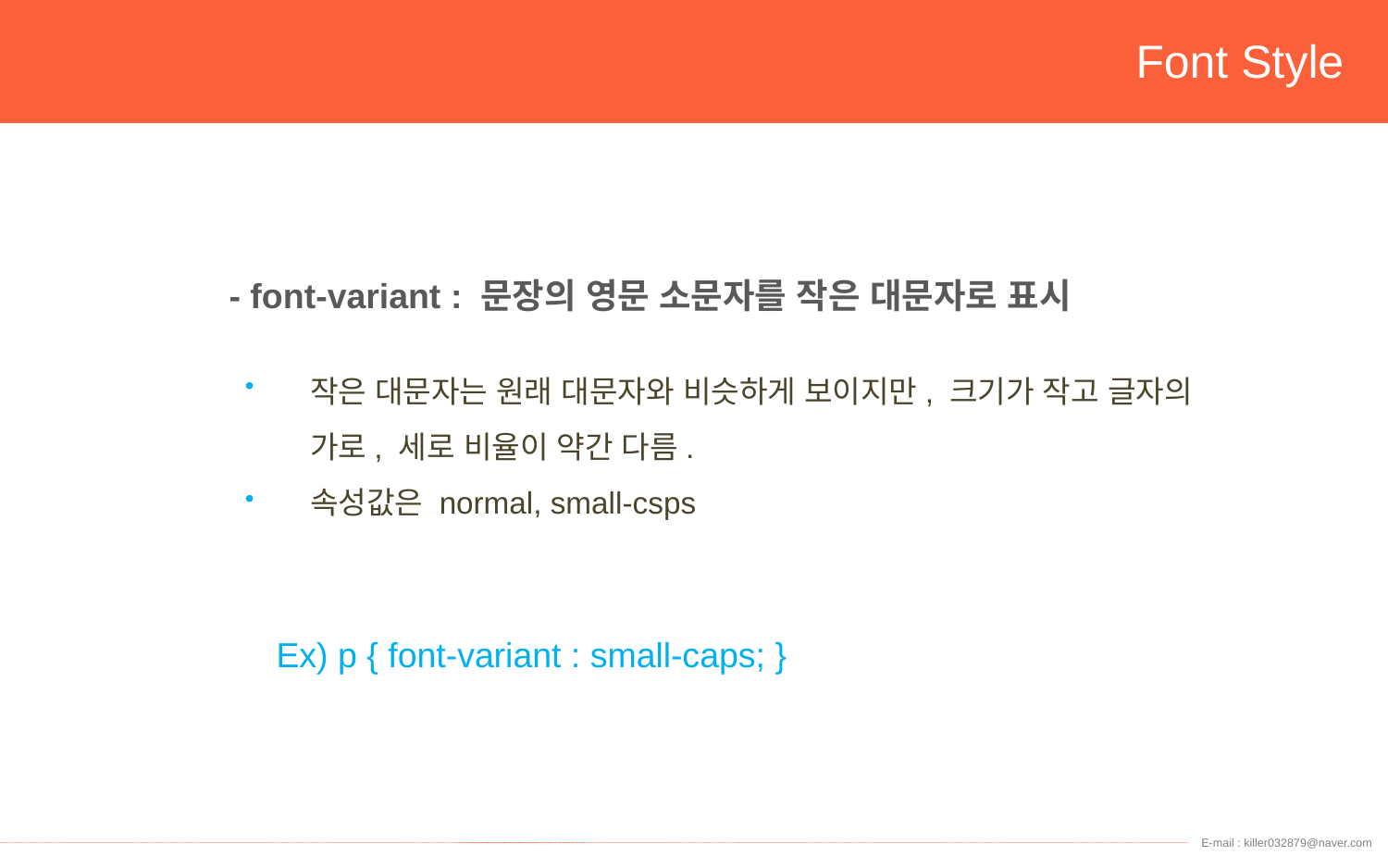

Font Style
- font-variant : 문장의 영문 소문자를 작은 대문자로 표시
작은 대문자는 원래 대문자와 비슷하게 보이지만, 크기가 작고 글자의
가로, 세로 비율이 약간 다름.
속성값은 normal, small-csps

Ex) p { font-variant : small-caps; }